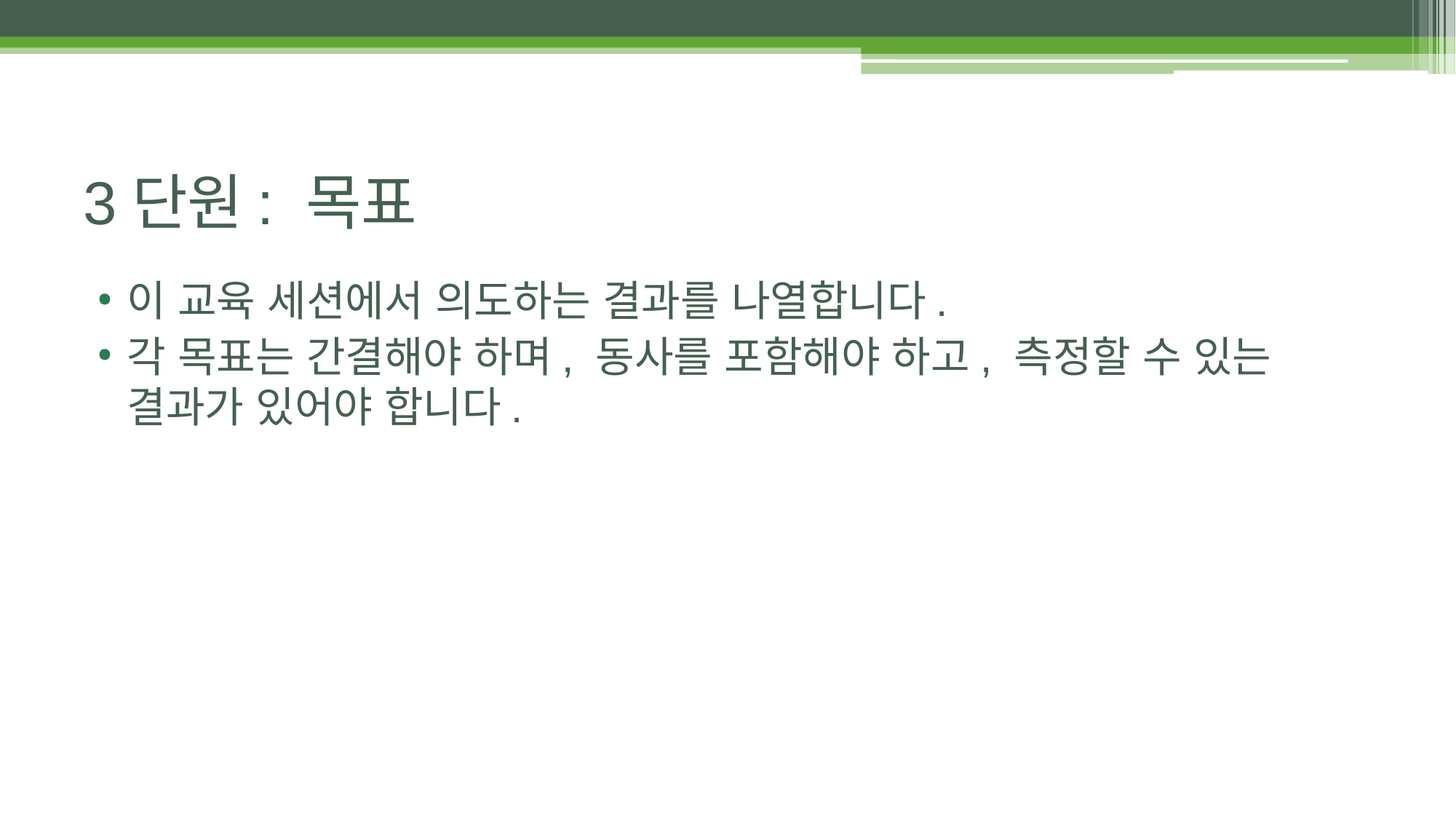

# 3단원: 목표
이 교육 세션에서 의도하는 결과를 나열합니다.
각 목표는 간결해야 하며, 동사를 포함해야 하고, 측정할 수 있는 결과가 있어야 합니다.